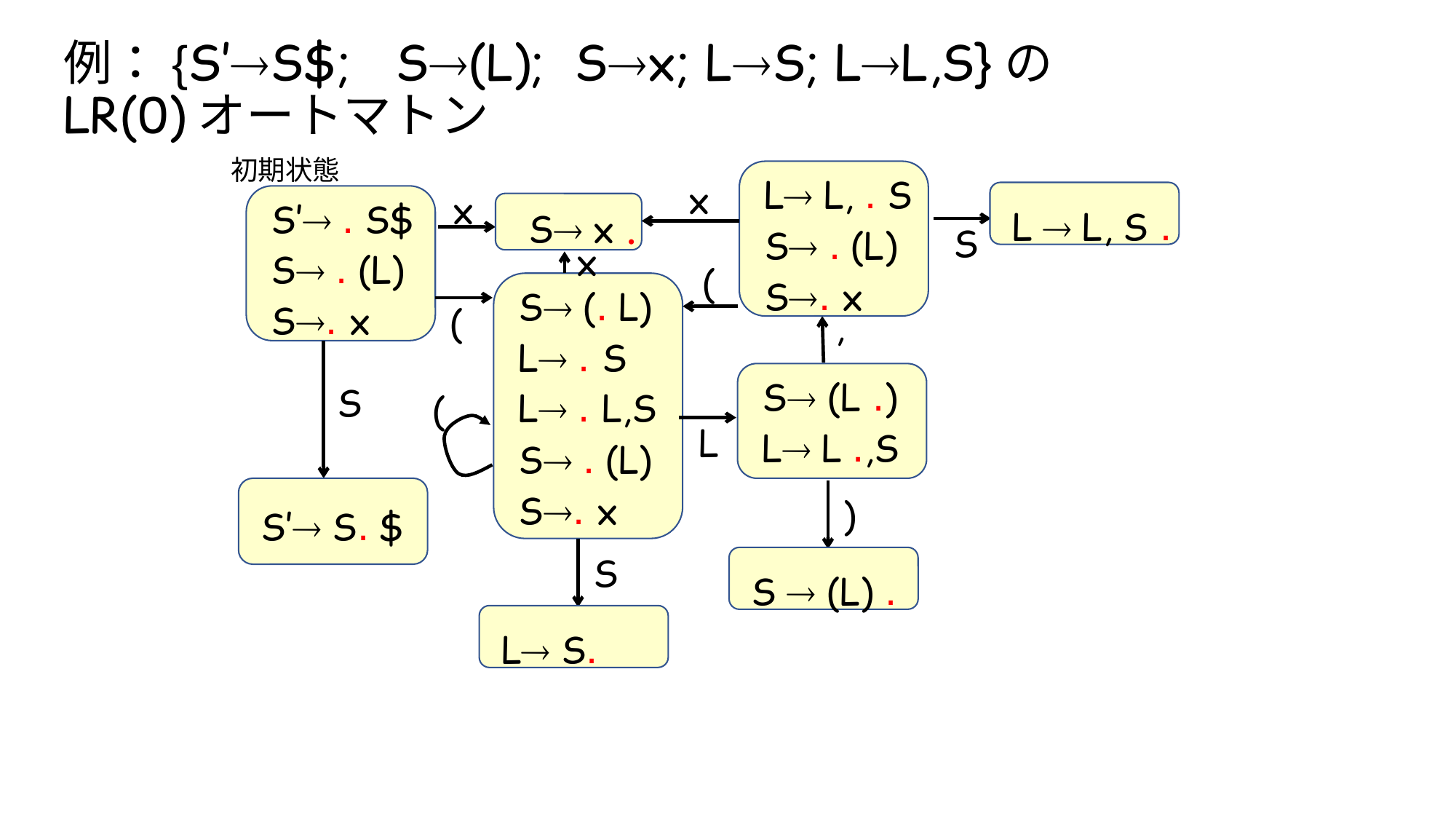

# 例：{S’→S$;   S→(L);  S→x; L→S; L→L,S}の LR(0)オートマトン
初期状態
L→ L, . S
S→ . (L)
S→. x

x

L → L, S .
x
S’→ . S$
S→ . (L)
S→. x

S→ x .
S
x
(
S→ (. L)
L→ . S
L→ . L,S
S→ . (L)
S→. x

(
,
S→ (L .)
L→ L .,S

S
(
L

S’→ S. $
)
S

S → (L) .

L→ S.